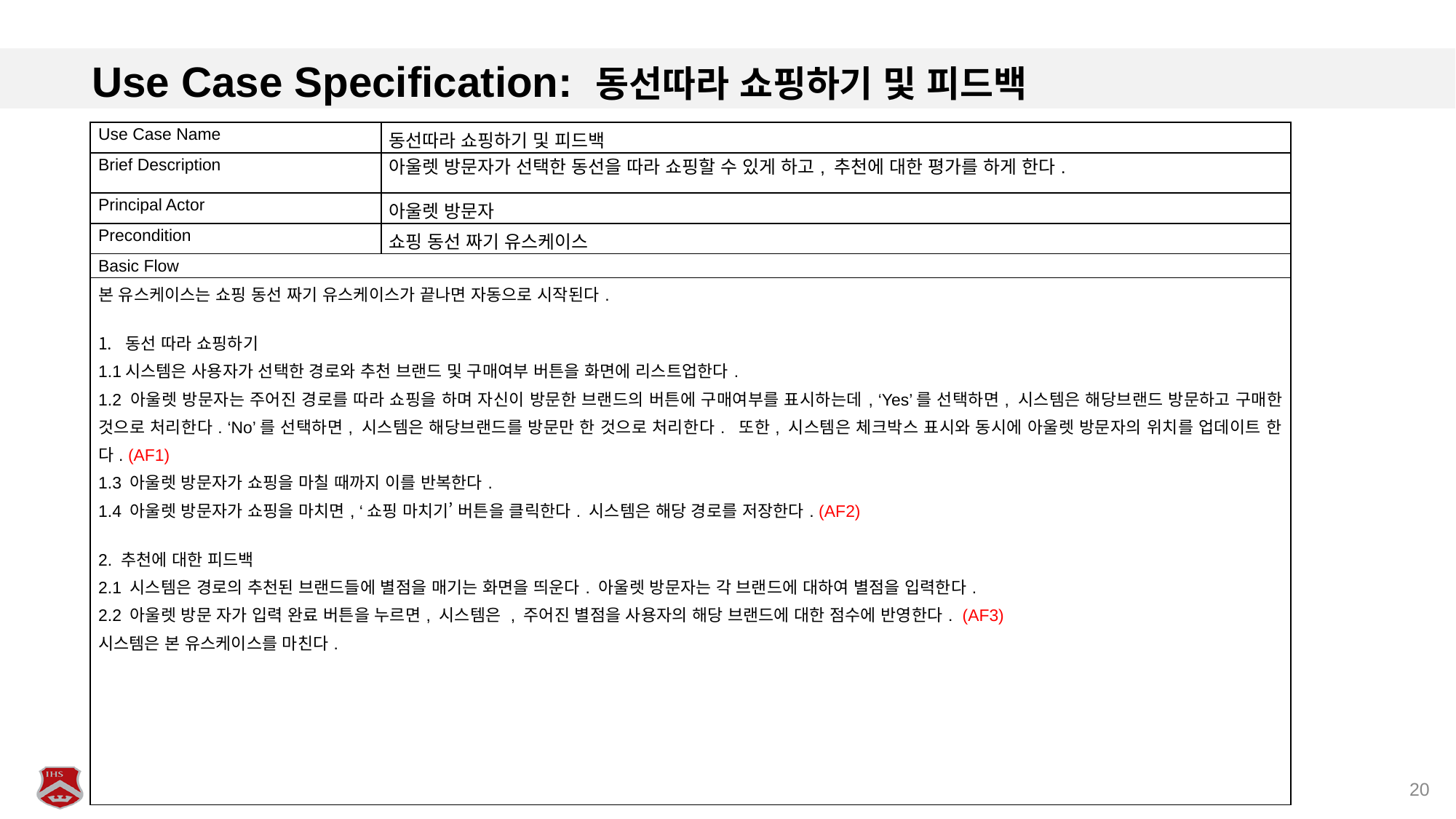

# Use Case Specification: 동선따라 쇼핑하기 및 피드백
| Use Case Name | 동선따라 쇼핑하기 및 피드백 |
| --- | --- |
| Brief Description | 아울렛 방문자가 선택한 동선을 따라 쇼핑할 수 있게 하고, 추천에 대한 평가를 하게 한다. |
| Principal Actor | 아울렛 방문자 |
| Precondition | 쇼핑 동선 짜기 유스케이스 |
| Basic Flow |  |
| 본 유스케이스는 쇼핑 동선 짜기 유스케이스가 끝나면 자동으로 시작된다. 동선 따라 쇼핑하기 1.1시스템은 사용자가 선택한 경로와 추천 브랜드 및 구매여부 버튼을 화면에 리스트업한다. 1.2 아울렛 방문자는 주어진 경로를 따라 쇼핑을 하며 자신이 방문한 브랜드의 버튼에 구매여부를 표시하는데, ‘Yes’를 선택하면, 시스템은 해당브랜드 방문하고 구매한 것으로 처리한다. ‘No’를 선택하면, 시스템은 해당브랜드를 방문만 한 것으로 처리한다. 또한, 시스템은 체크박스 표시와 동시에 아울렛 방문자의 위치를 업데이트 한다. (AF1) 1.3 아울렛 방문자가 쇼핑을 마칠 때까지 이를 반복한다. 1.4 아울렛 방문자가 쇼핑을 마치면, ‘쇼핑 마치기’ 버튼을 클릭한다. 시스템은 해당 경로를 저장한다. (AF2) 2. 추천에 대한 피드백 2.1 시스템은 경로의 추천된 브랜드들에 별점을 매기는 화면을 띄운다. 아울렛 방문자는 각 브랜드에 대하여 별점을 입력한다. 2.2 아울렛 방문 자가 입력 완료 버튼을 누르면, 시스템은 , 주어진 별점을 사용자의 해당 브랜드에 대한 점수에 반영한다. (AF3) 시스템은 본 유스케이스를 마친다. |  |
20